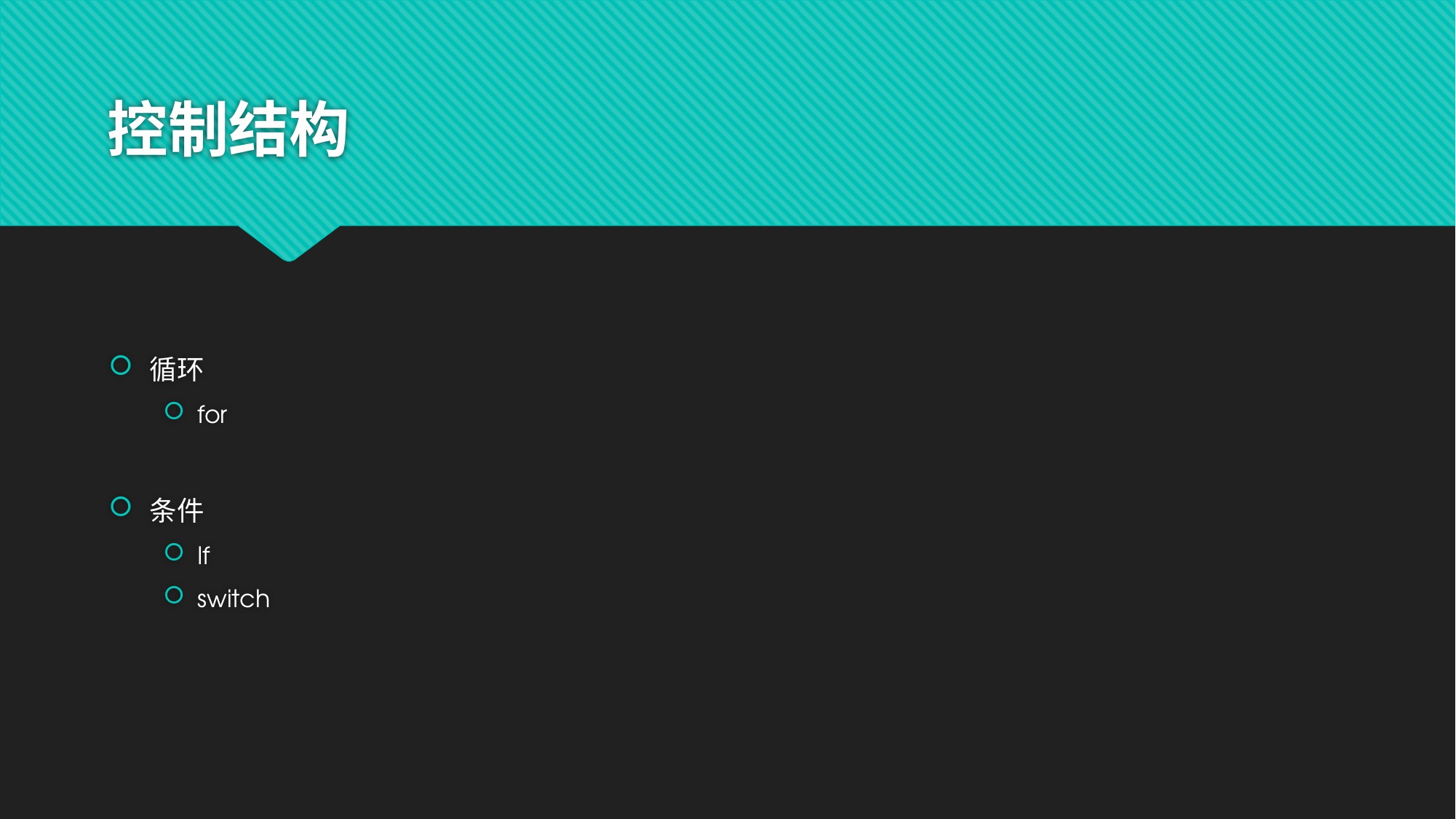

# 控制结构
循环
for

条件
If
switch